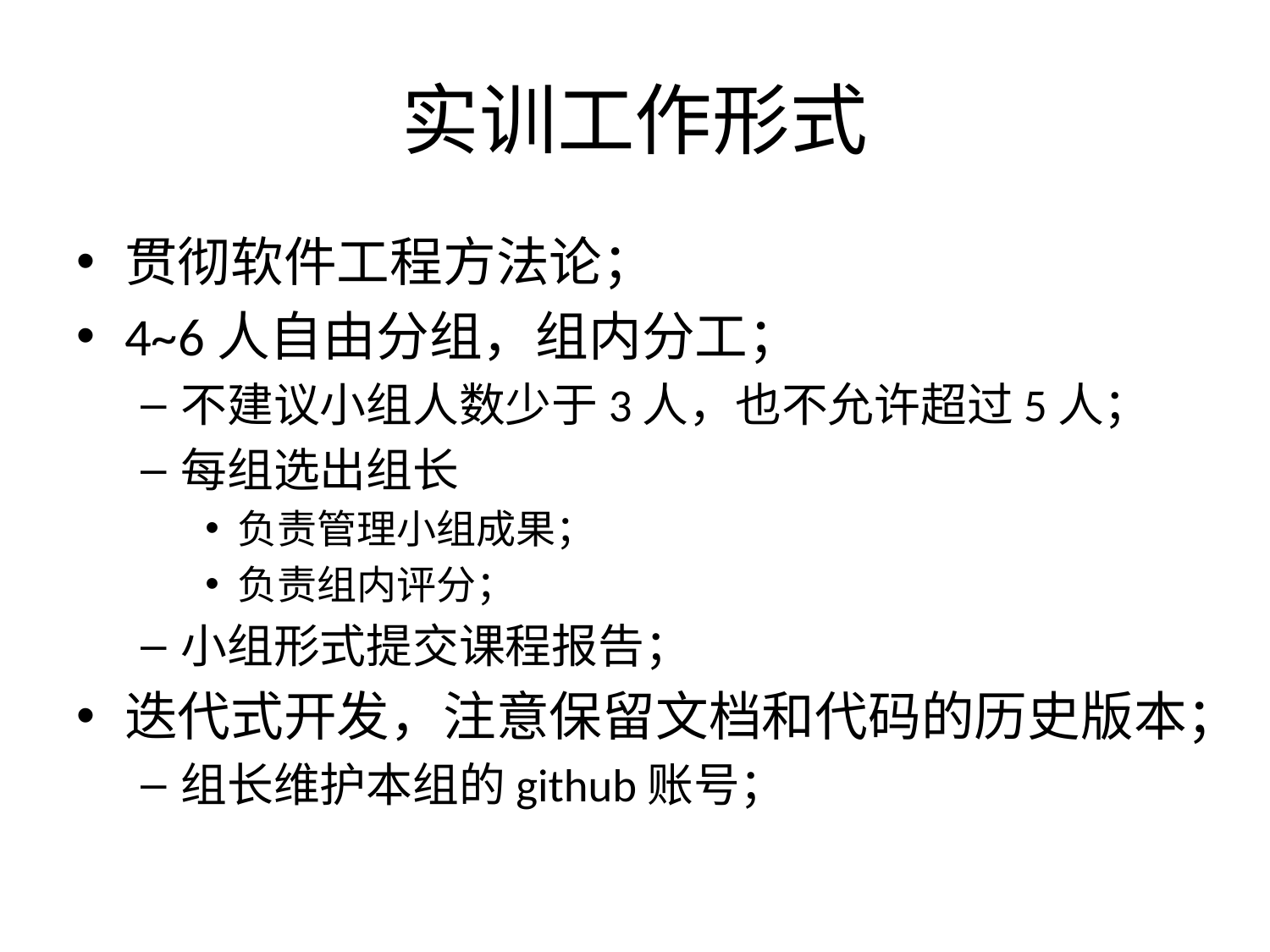

# 实训工作形式
贯彻软件工程方法论；
4~6人自由分组，组内分工；
不建议小组人数少于3人，也不允许超过5人；
每组选出组长
负责管理小组成果；
负责组内评分；
小组形式提交课程报告；
迭代式开发，注意保留文档和代码的历史版本；
组长维护本组的github账号；